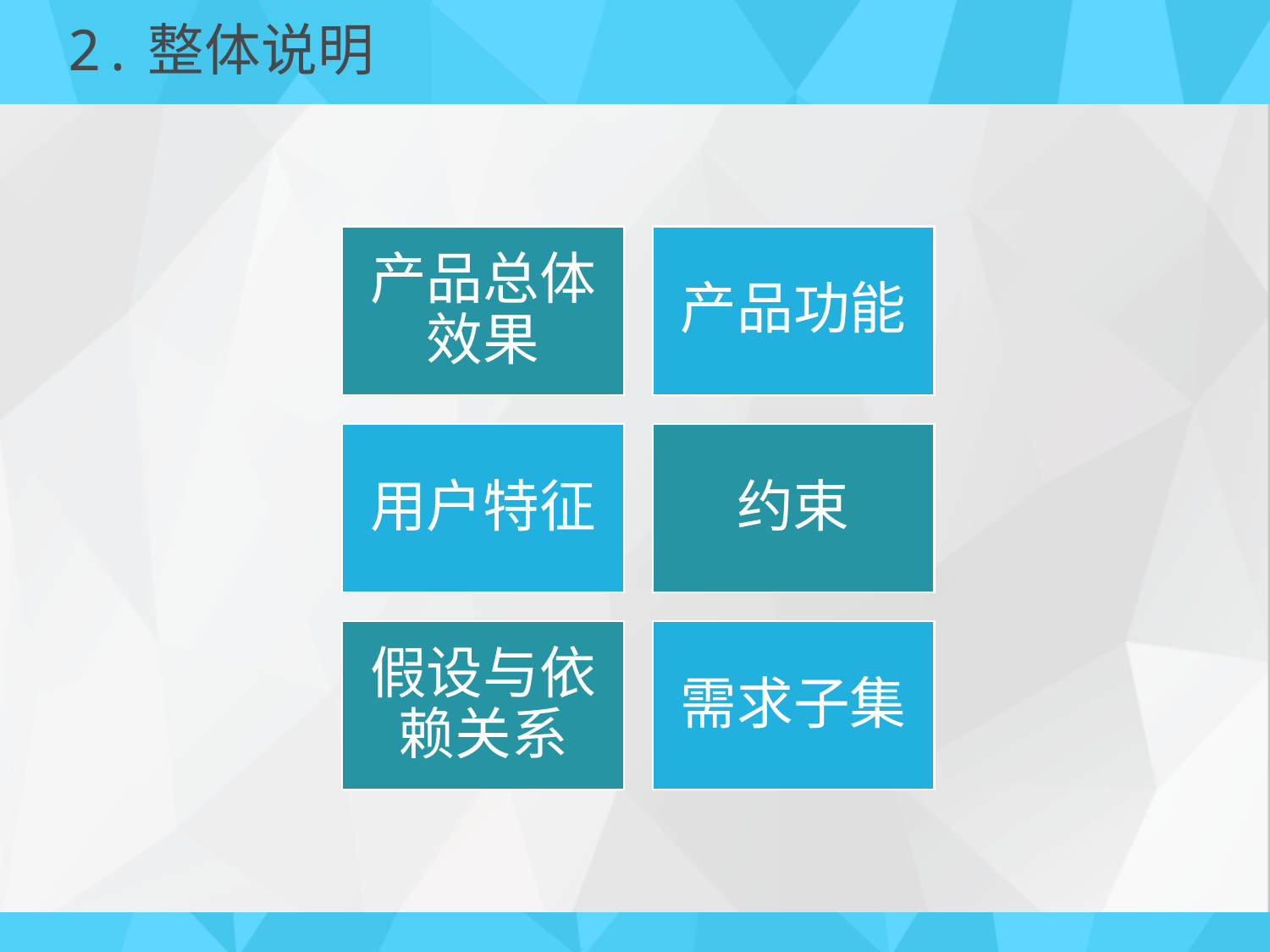

# 2.整体说明
产品总体效果
产品功能
用户特征
约束
假设与依赖关系
需求子集